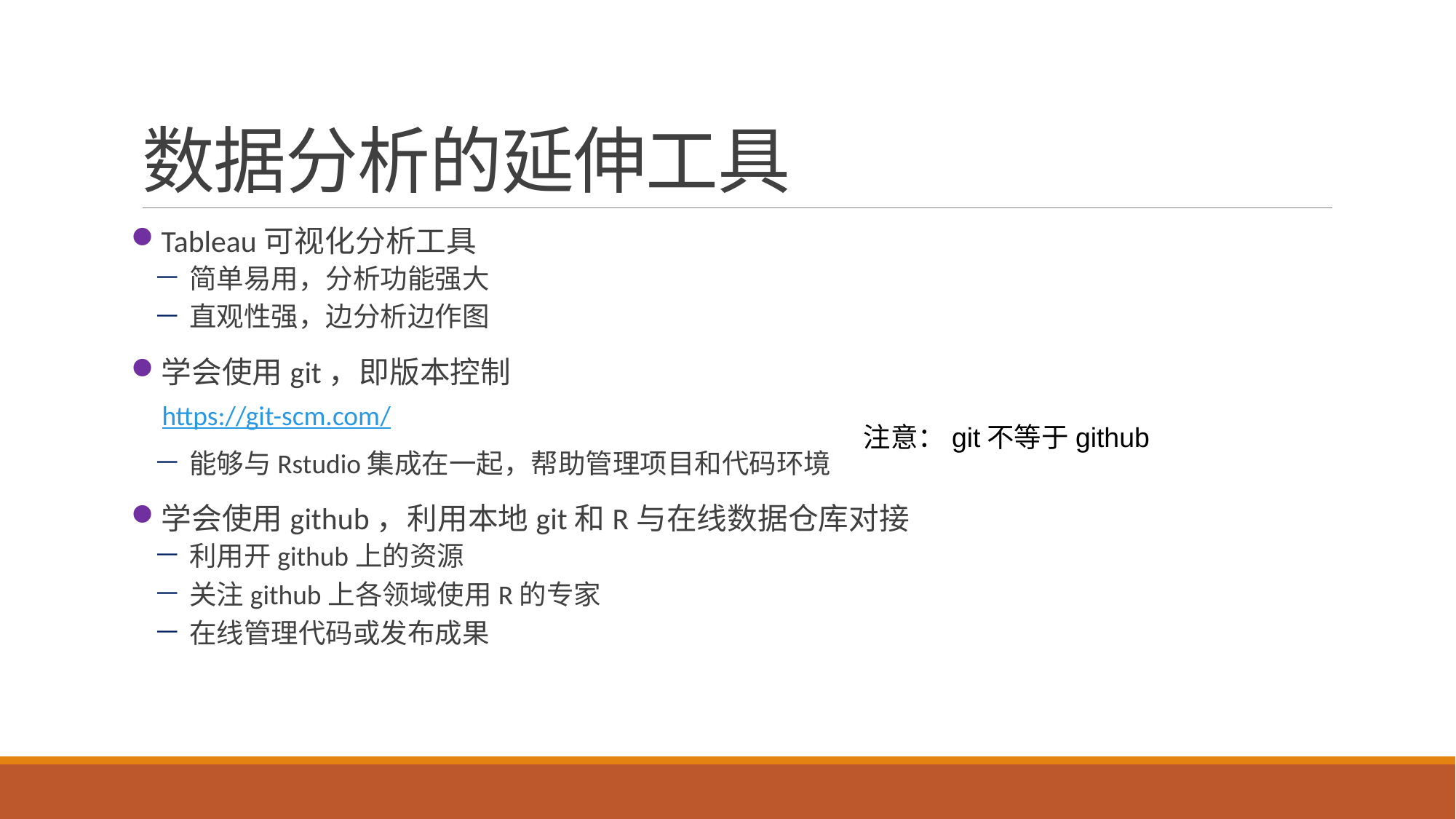

# 数据分析的延伸工具
Tableau可视化分析工具
简单易用，分析功能强大
直观性强，边分析边作图
学会使用git，即版本控制

能够与Rstudio集成在一起，帮助管理项目和代码环境
学会使用github，利用本地git和R与在线数据仓库对接
利用开github上的资源
关注github上各领域使用R的专家
在线管理代码或发布成果
https://git-scm.com/
注意：git不等于github